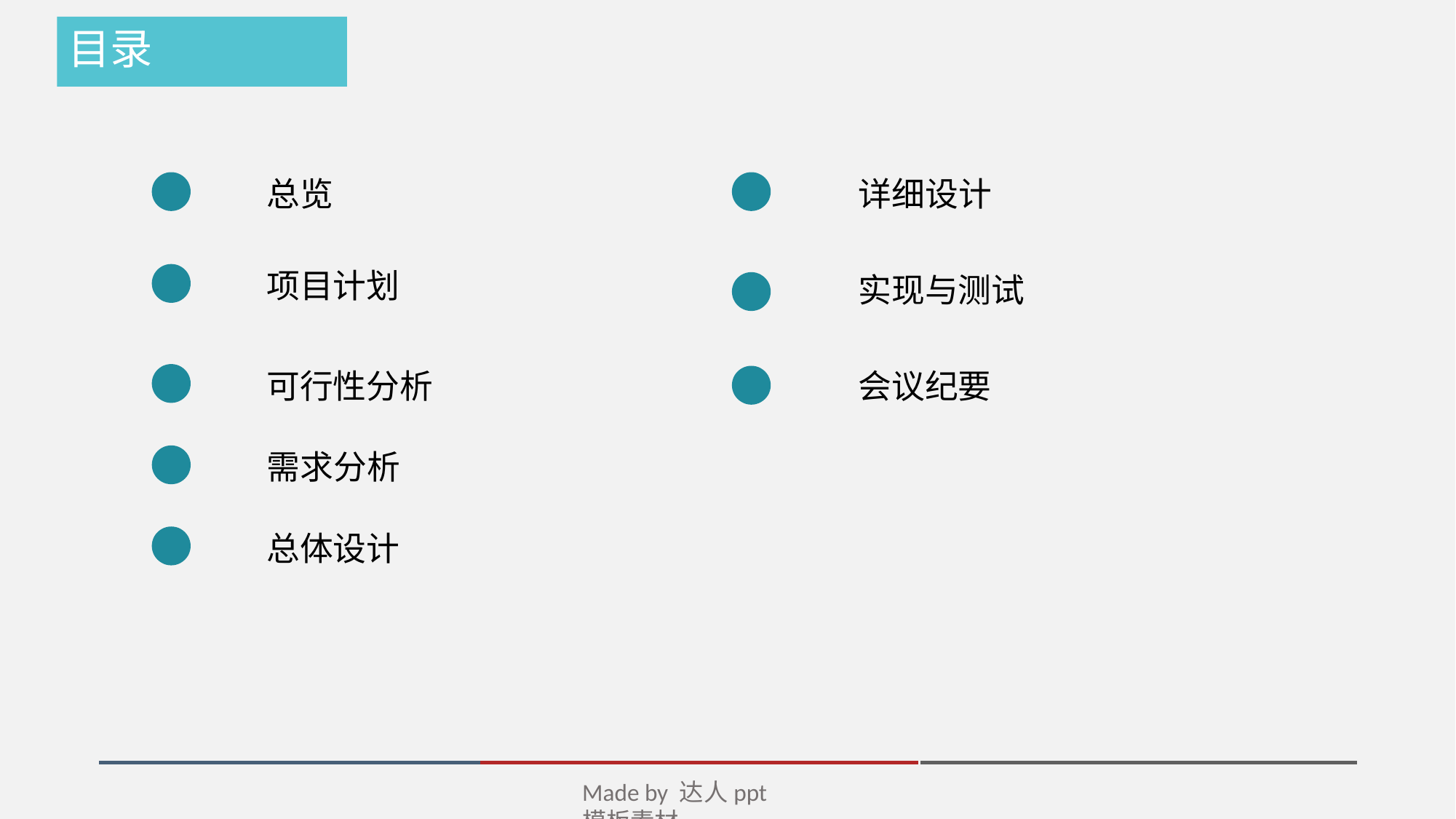

目录

详细设计

总览

项目计划

实现与测试

可行性分析

会议纪要

需求分析

总体设计

Made by 达人ppt模板素材